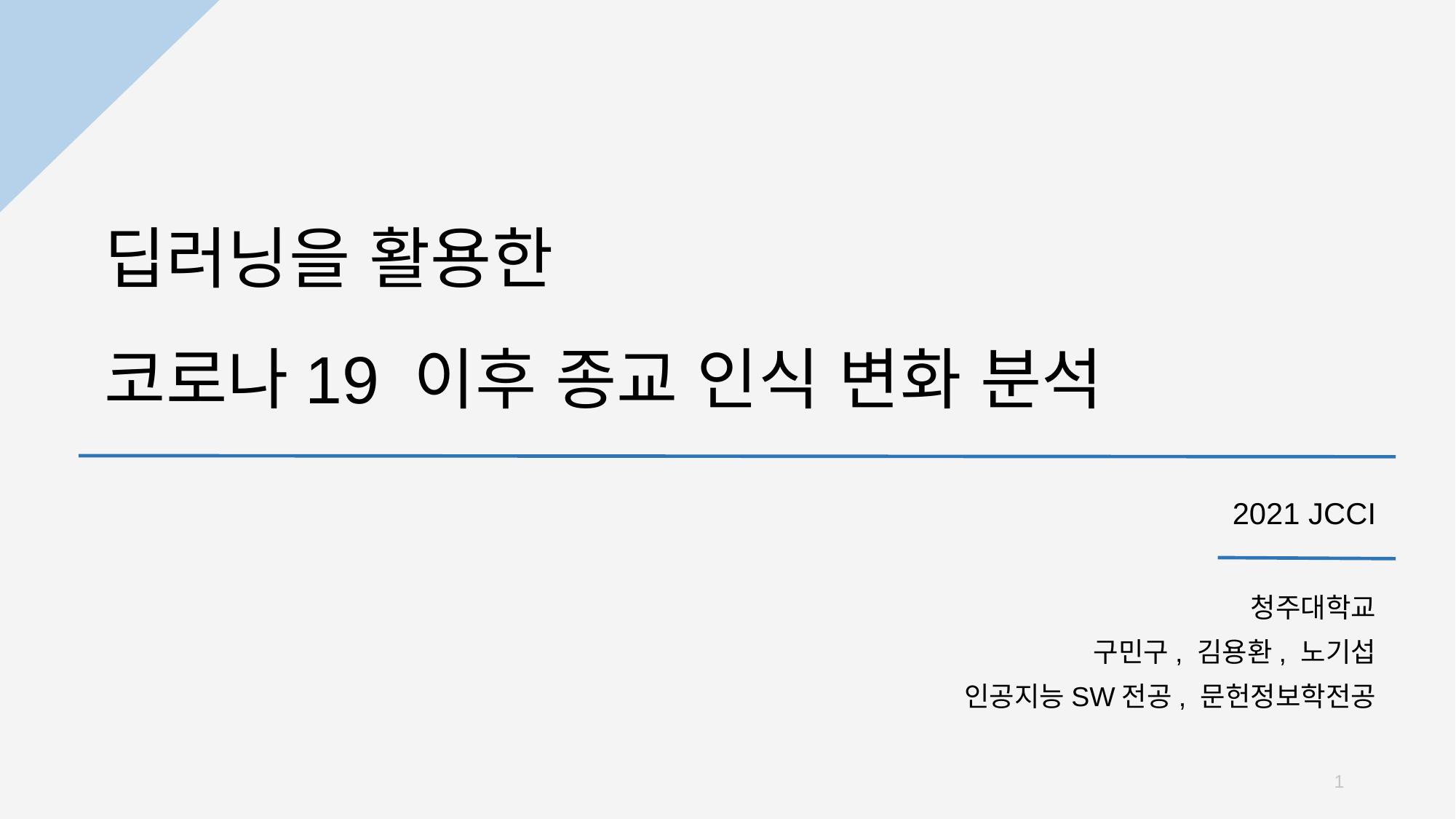

# 딥러닝을 활용한 코로나19 이후 종교 인식 변화 분석
2021 JCCI

청주대학교
구민구, 김용환, 노기섭
인공지능SW전공, 문헌정보학전공
1